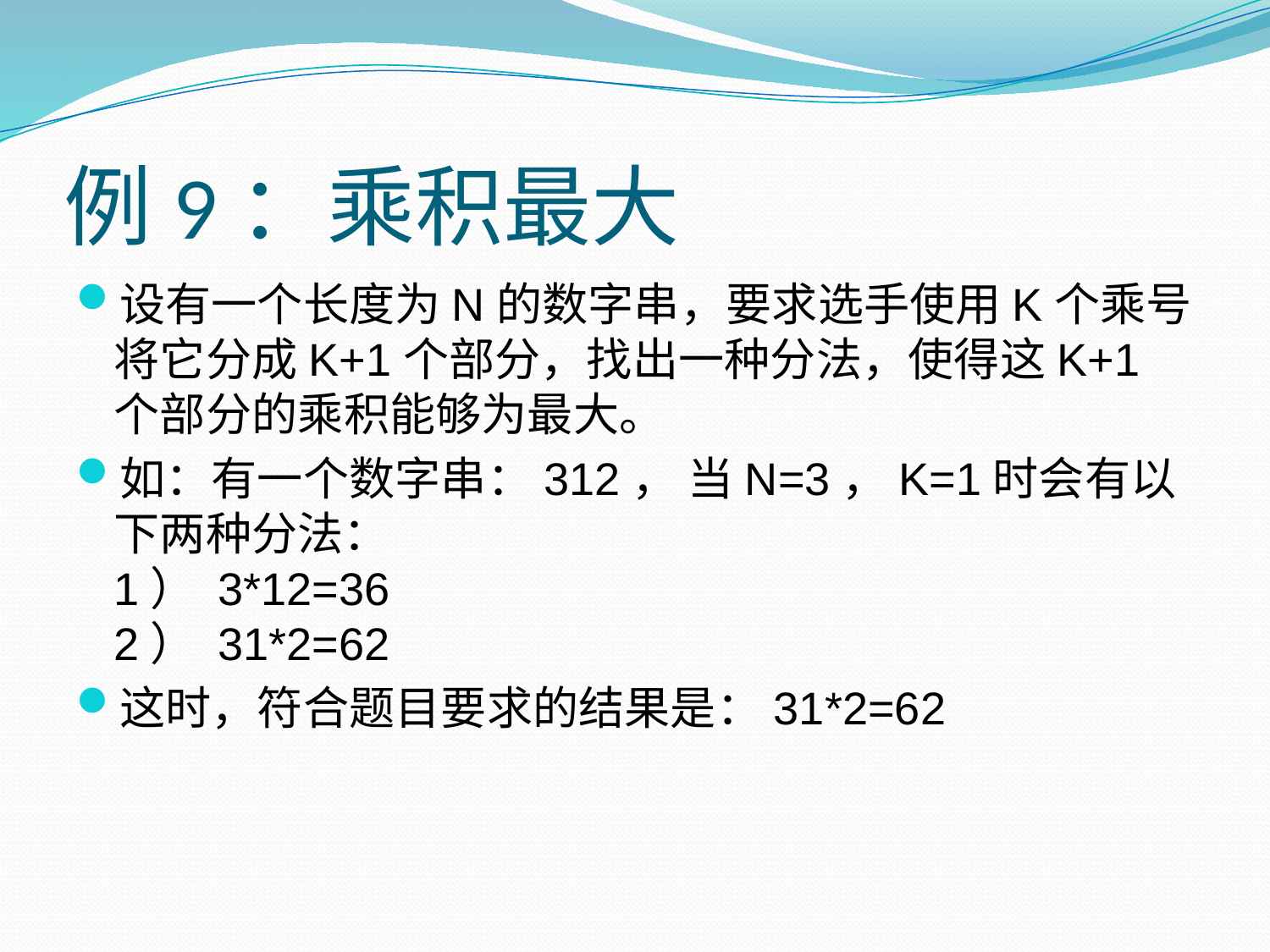

# 例9：乘积最大
设有一个长度为N的数字串，要求选手使用K个乘号将它分成K+1个部分，找出一种分法，使得这K+1个部分的乘积能够为最大。
如：有一个数字串：312， 当N=3，K=1时会有以下两种分法：
1） 3*12=36
2） 31*2=62
这时，符合题目要求的结果是：31*2=62